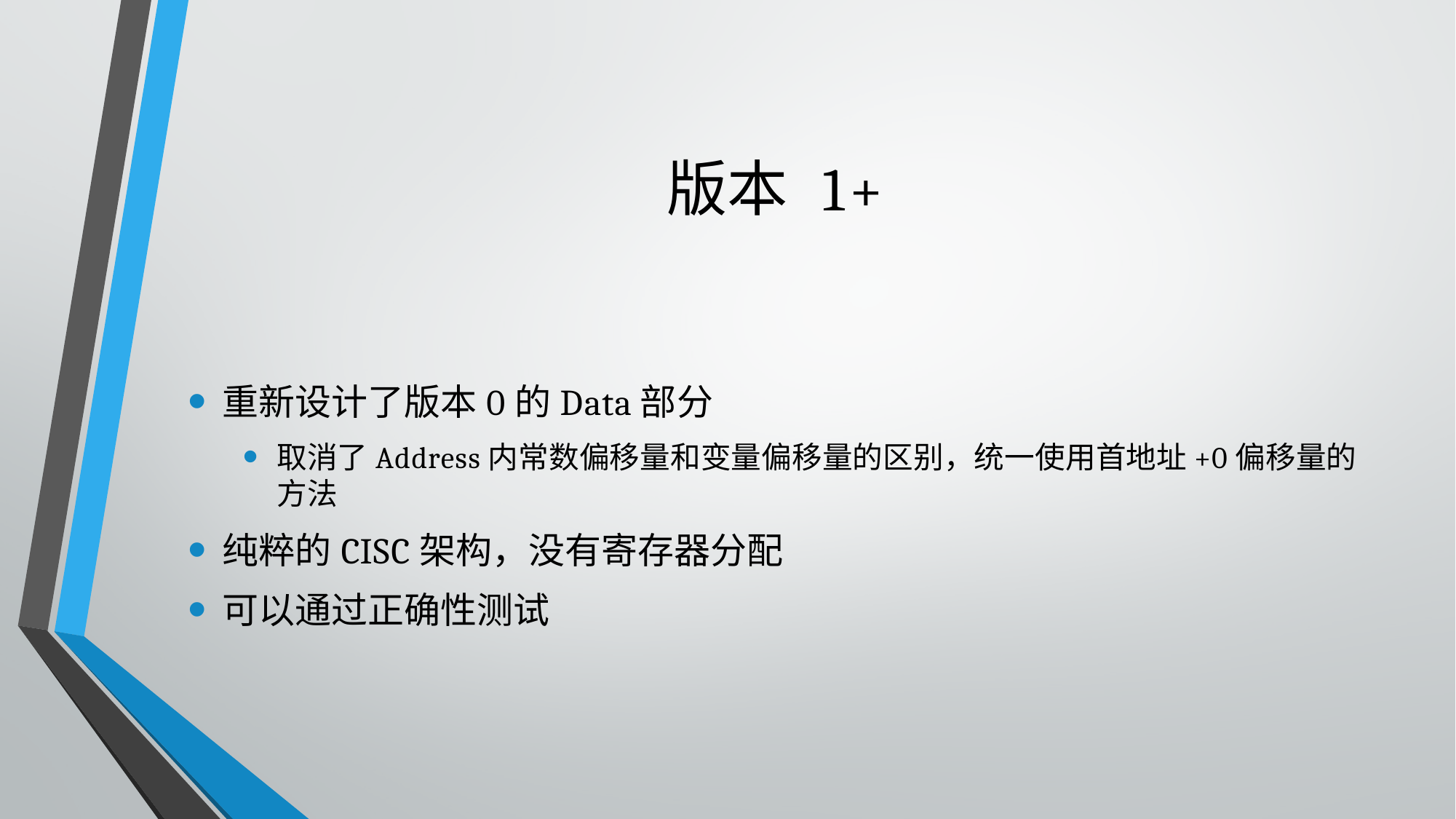

# 版本 1+
重新设计了版本0的Data部分
取消了Address内常数偏移量和变量偏移量的区别，统一使用首地址+0偏移量的方法
纯粹的CISC架构，没有寄存器分配
可以通过正确性测试